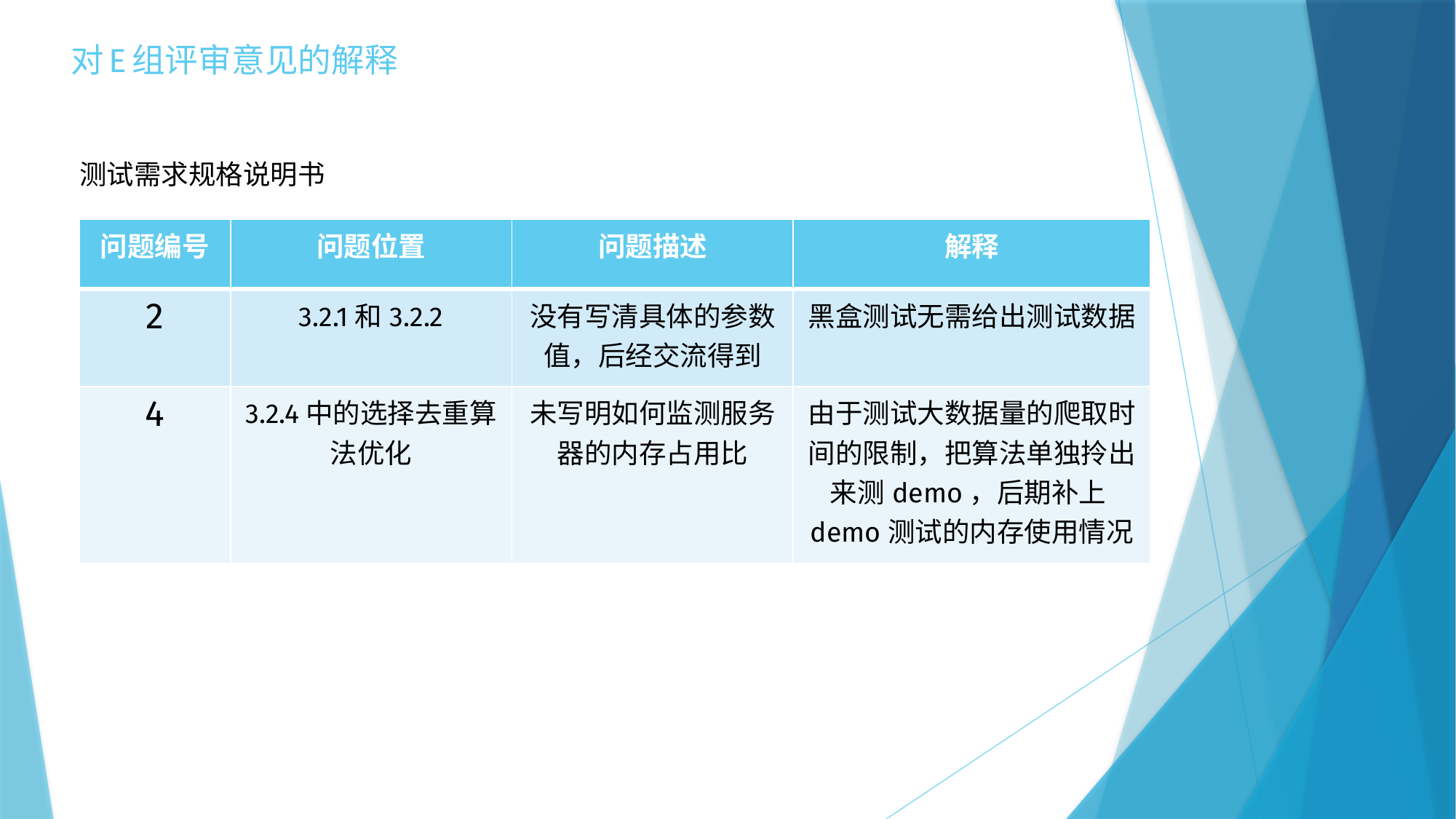

# 对E组评审意见的解释
测试需求规格说明书
| 问题编号 | 问题位置 | 问题描述 | 解释 |
| --- | --- | --- | --- |
| 2 | 3.2.1和3.2.2 | 没有写清具体的参数值，后经交流得到 | 黑盒测试无需给出测试数据 |
| 4 | 3.2.4中的选择去重算法优化 | 未写明如何监测服务器的内存占用比 | 由于测试大数据量的爬取时间的限制，把算法单独拎出来测demo，后期补上demo测试的内存使用情况 |